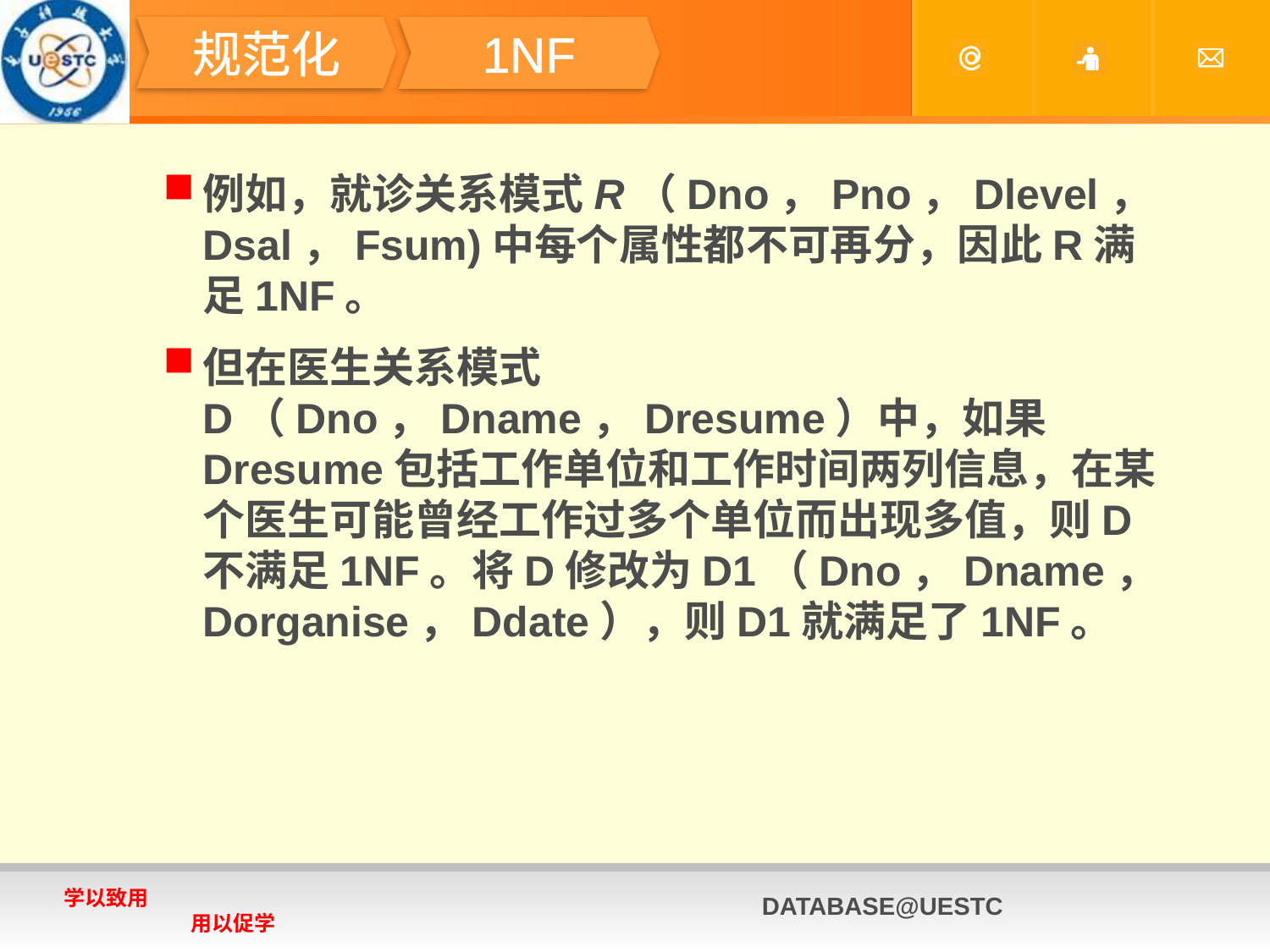

#
规范化
1NF
例如，就诊关系模式R（Dno，Pno，Dlevel，Dsal，Fsum)中每个属性都不可再分，因此R满足1NF。
但在医生关系模式D（Dno，Dname，Dresume）中，如果Dresume包括工作单位和工作时间两列信息，在某个医生可能曾经工作过多个单位而出现多值，则D不满足1NF。将D修改为D1（Dno，Dname，Dorganise，Ddate），则D1就满足了1NF。